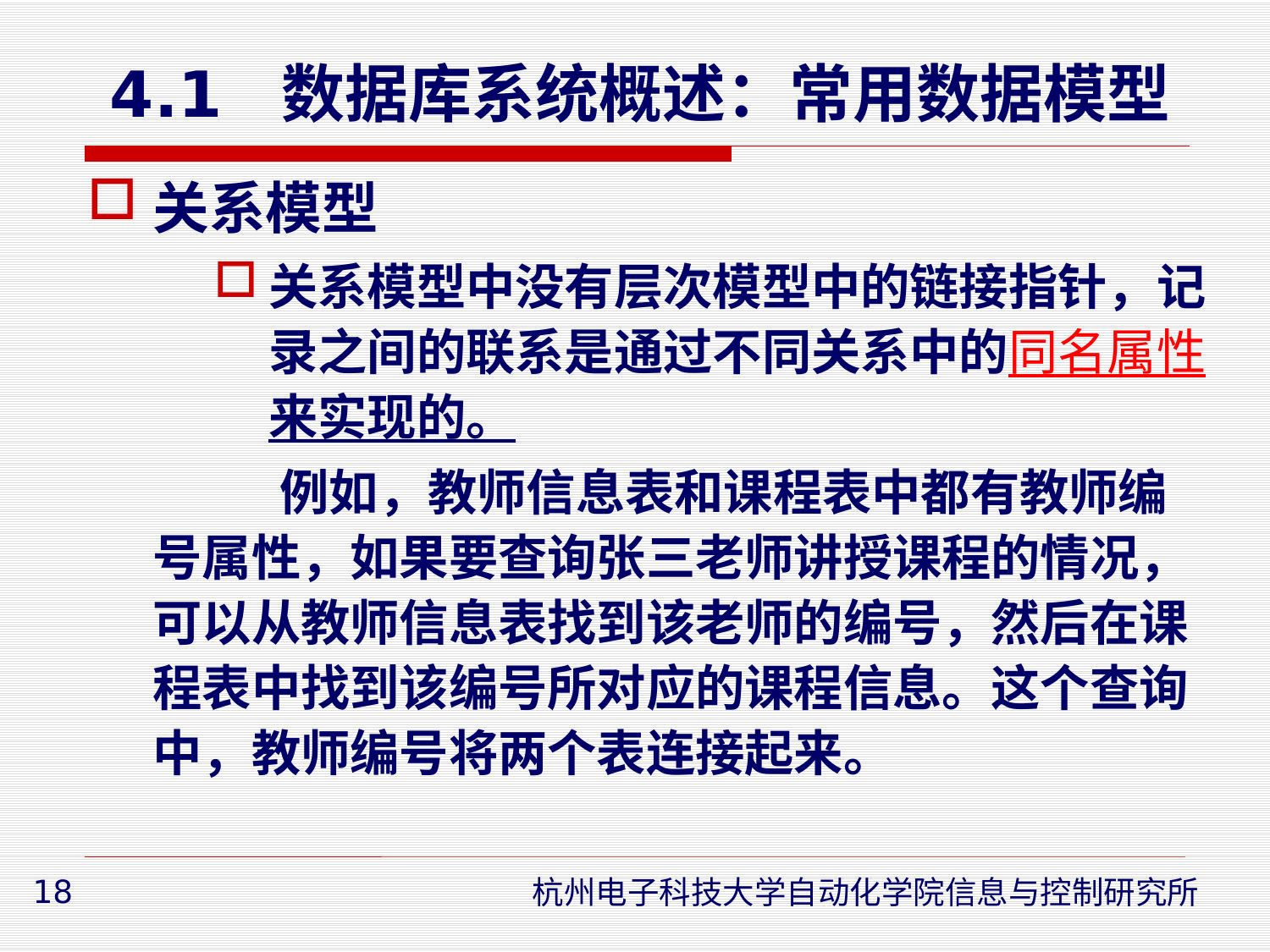

# 4.1  数据库系统概述：常用数据模型
关系模型
关系模型中没有层次模型中的链接指针，记录之间的联系是通过不同关系中的同名属性来实现的。
		例如，教师信息表和课程表中都有教师编号属性，如果要查询张三老师讲授课程的情况，可以从教师信息表找到该老师的编号，然后在课程表中找到该编号所对应的课程信息。这个查询中，教师编号将两个表连接起来。